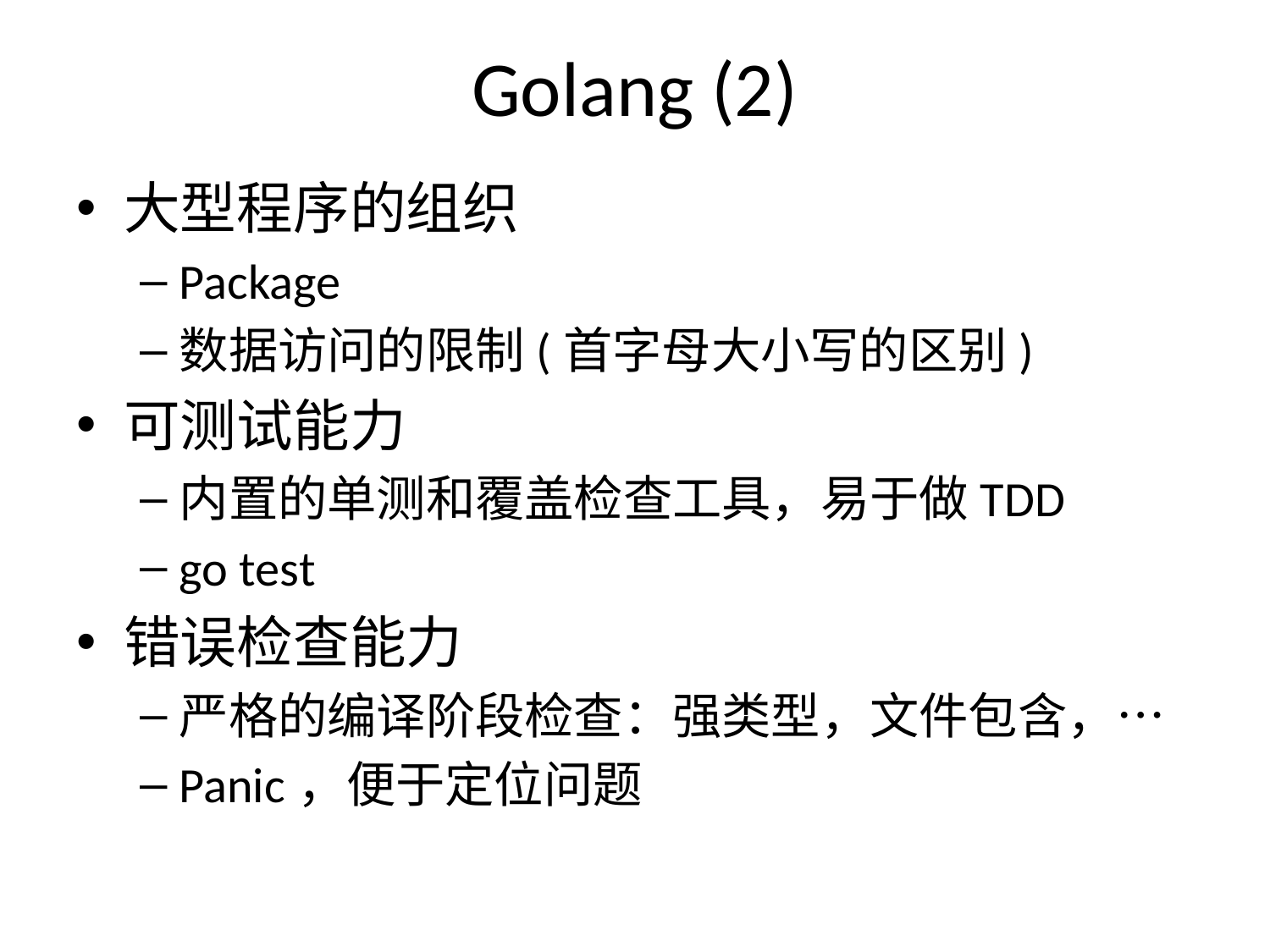

# Golang (2)
大型程序的组织
Package
数据访问的限制(首字母大小写的区别)
可测试能力
内置的单测和覆盖检查工具，易于做TDD
go test
错误检查能力
严格的编译阶段检查：强类型，文件包含，…
Panic，便于定位问题